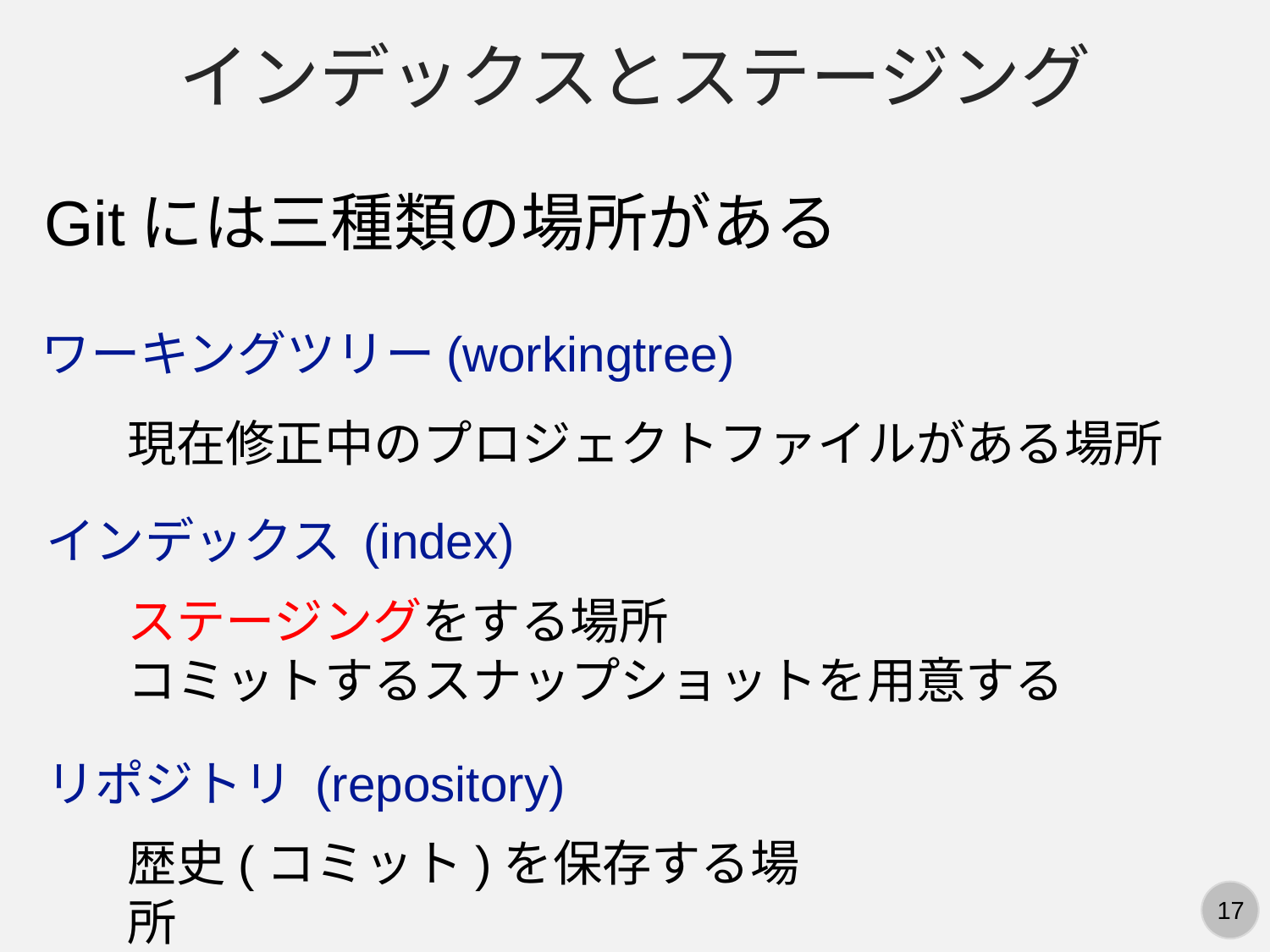

インデックスとステージング
Gitには三種類の場所がある
ワーキングツリー(workingtree)
現在修正中のプロジェクトファイルがある場所
インデックス (index)
ステージングをする場所
コミットするスナップショットを用意する
リポジトリ (repository)
歴史(コミット)を保存する場所